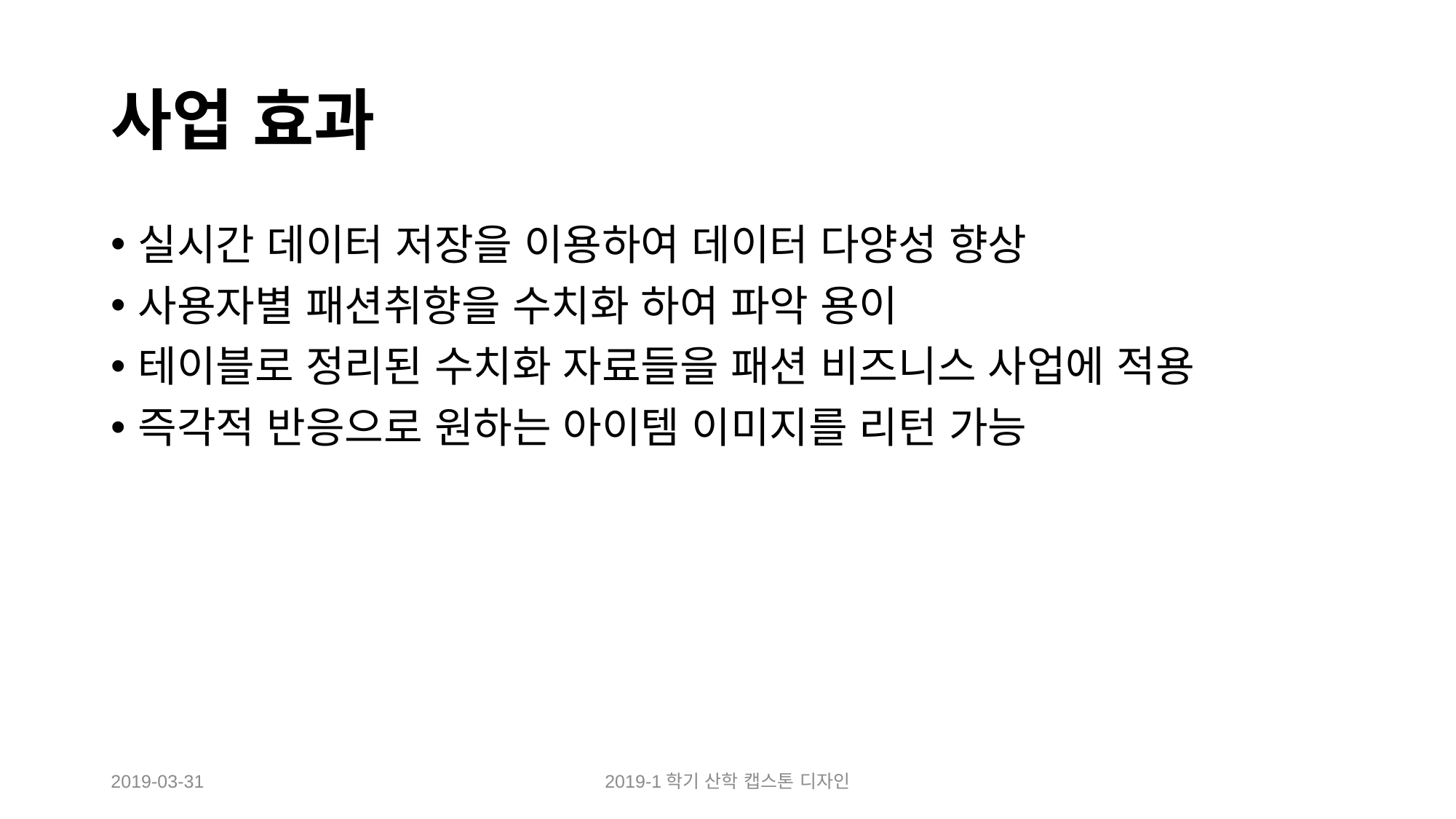

# 사업 효과
실시간 데이터 저장을 이용하여 데이터 다양성 향상
사용자별 패션취향을 수치화 하여 파악 용이
테이블로 정리된 수치화 자료들을 패션 비즈니스 사업에 적용
즉각적 반응으로 원하는 아이템 이미지를 리턴 가능
2019-03-31
2019-1학기 산학 캡스톤 디자인